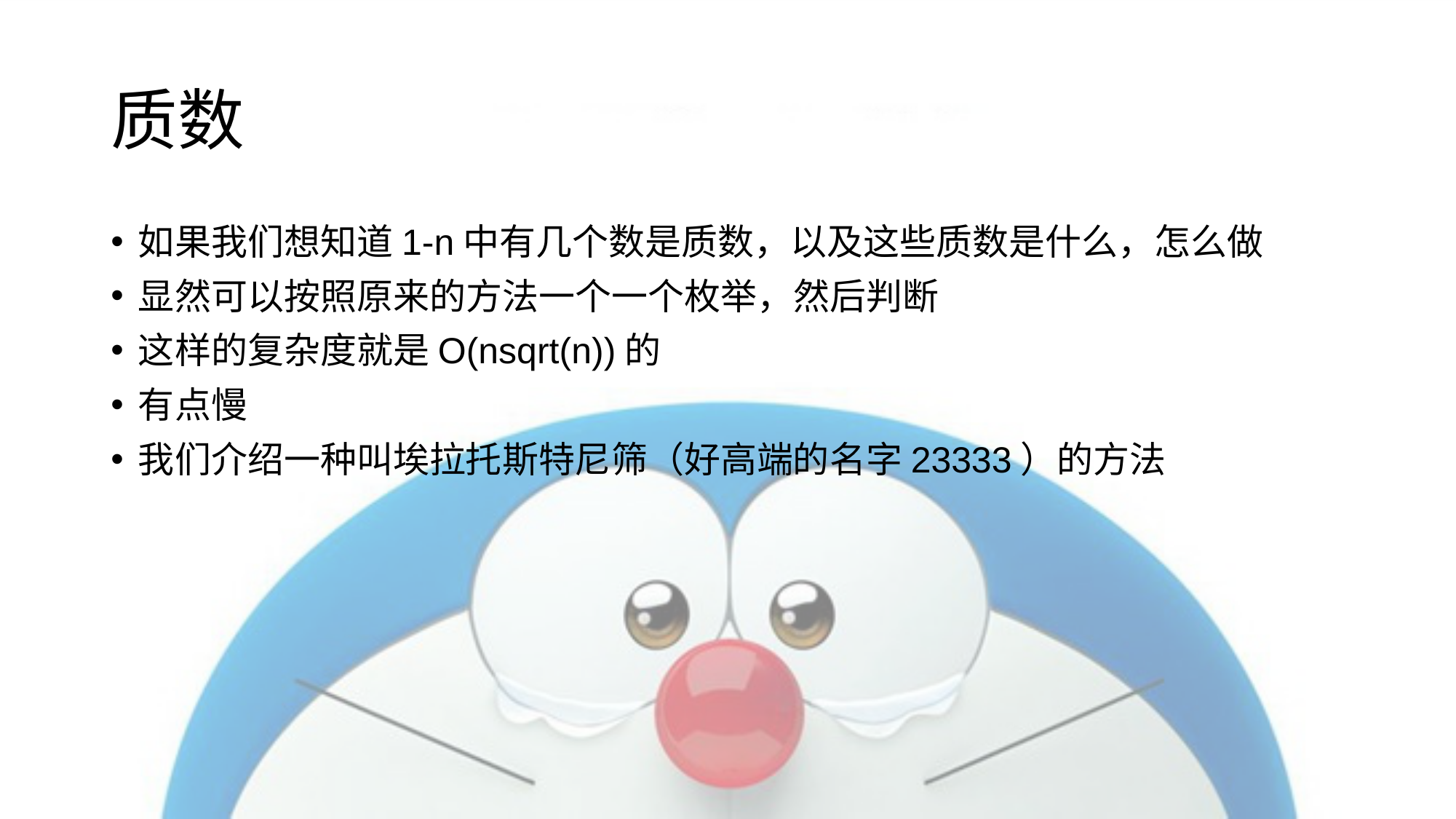

# 质数
如果我们想知道1-n中有几个数是质数，以及这些质数是什么，怎么做
显然可以按照原来的方法一个一个枚举，然后判断
这样的复杂度就是O(nsqrt(n))的
有点慢
我们介绍一种叫埃拉托斯特尼筛（好高端的名字23333）的方法